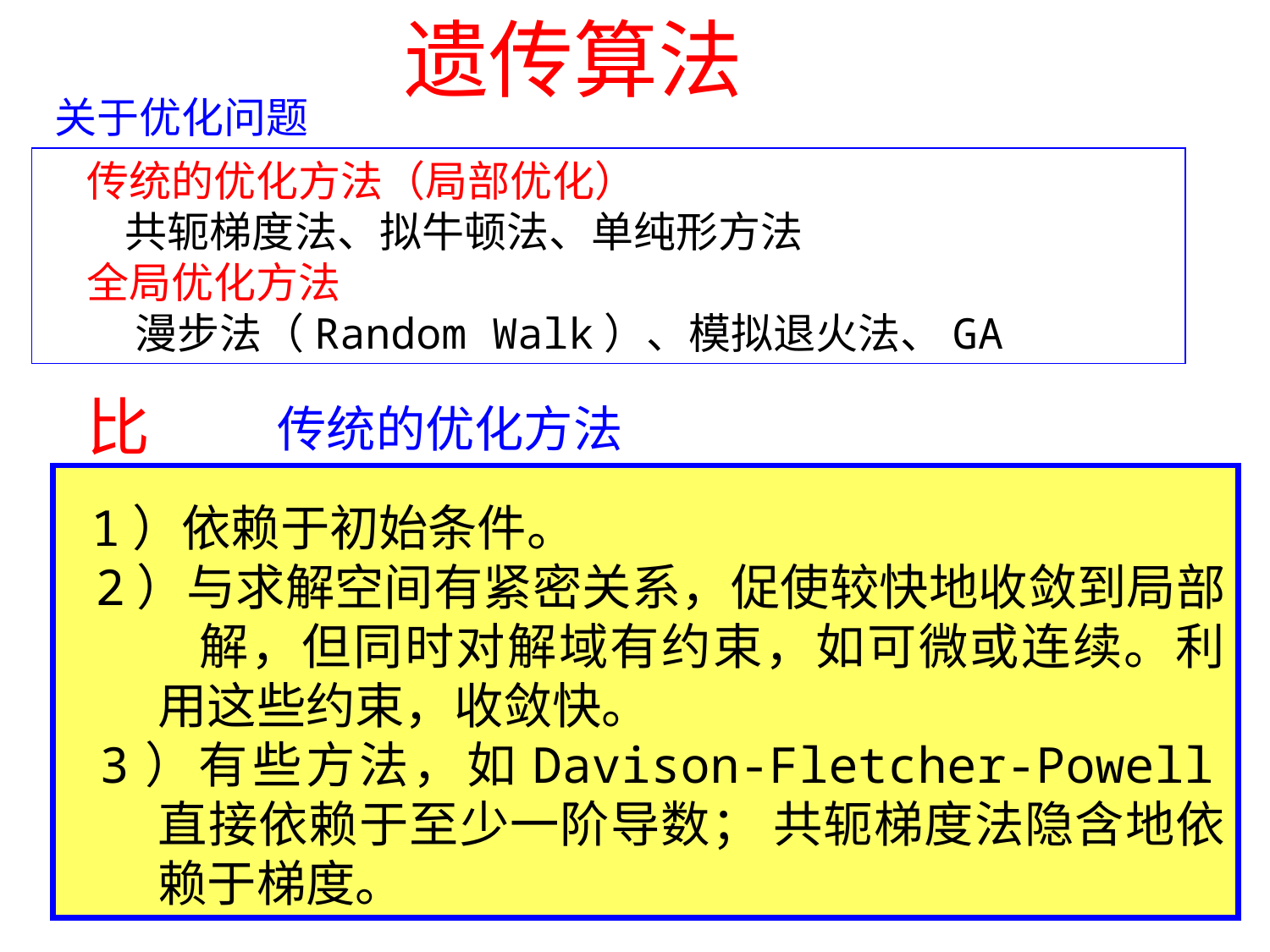

遗传算法
关于优化问题
传统的优化方法（局部优化）
   共轭梯度法、拟牛顿法、单纯形方法
全局优化方法
    漫步法（Random Walk）、模拟退火法、GA
比较：
传统的优化方法

 1）依赖于初始条件。
 2）与求解空间有紧密关系，促使较快地收敛到局部    解，但同时对解域有约束，如可微或连续。利用这些约束，收敛快。
 3）有些方法，如Davison-Fletcher-Powell直接依赖于至少一阶导数； 共轭梯度法隐含地依赖于梯度。